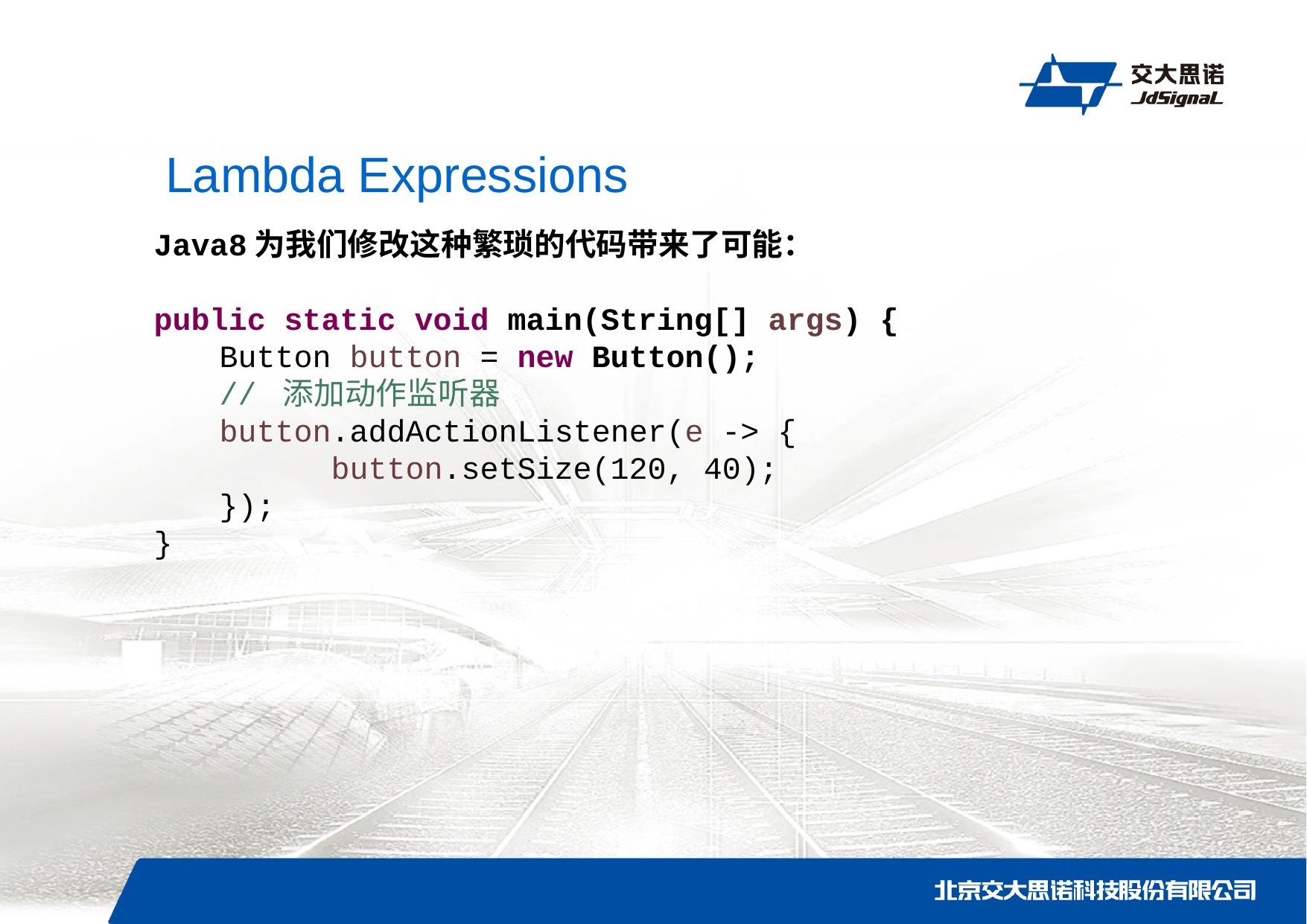

Lambda Expressions
Java8为我们修改这种繁琐的代码带来了可能：

public static void main(String[] args) {
Button button = new Button();
// 添加动作监听器
button.addActionListener(e -> {
	button.setSize(120, 40);
});
}